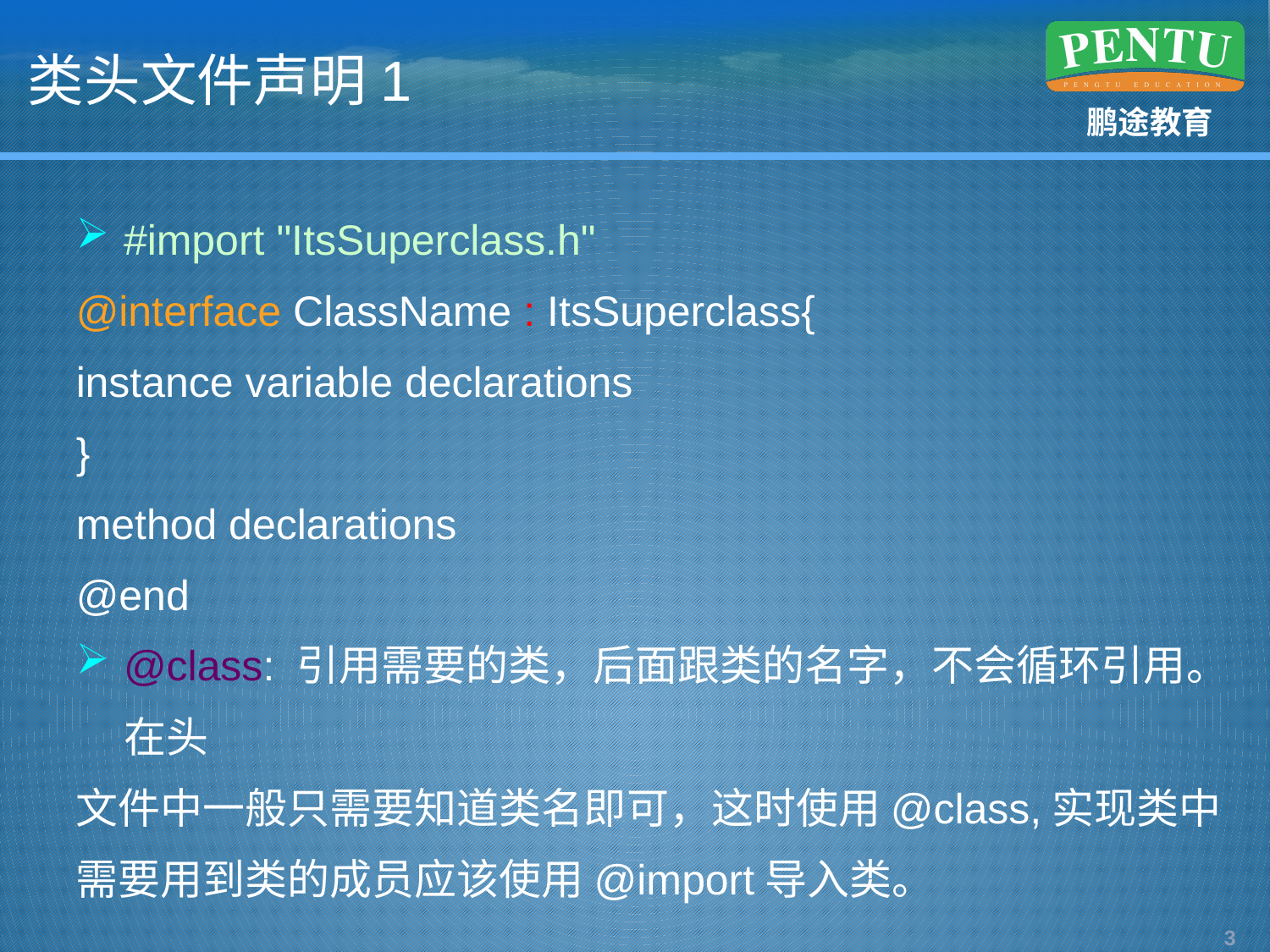

# 类头文件声明1
#import "ItsSuperclass.h"
@interface ClassName : ItsSuperclass{
instance variable declarations
}
method declarations
@end
@class: 引用需要的类，后面跟类的名字，不会循环引用。在头
文件中一般只需要知道类名即可，这时使用@class,实现类中
需要用到类的成员应该使用@import导入类。
3